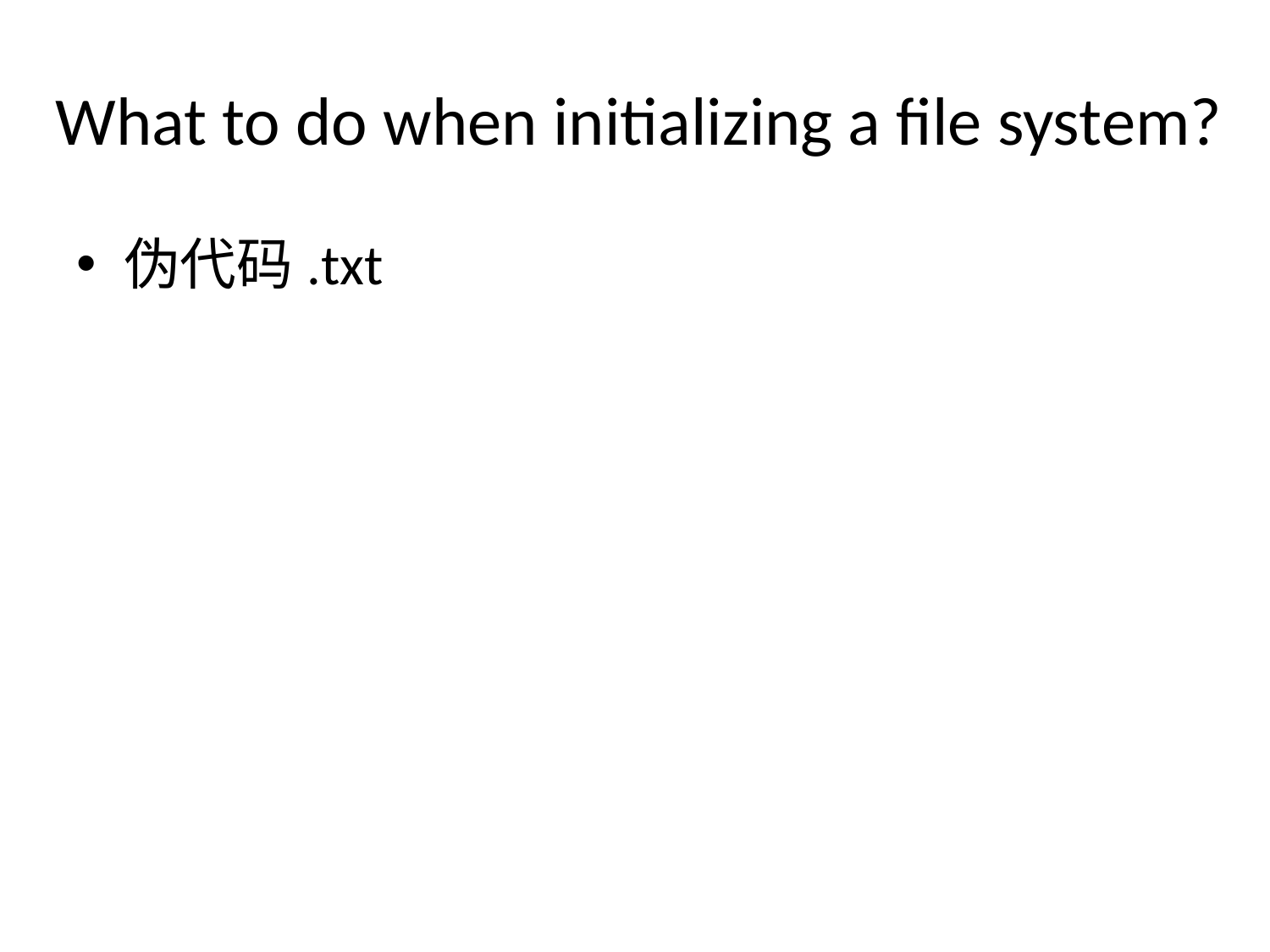

# What to do when initializing a file system?
伪代码.txt